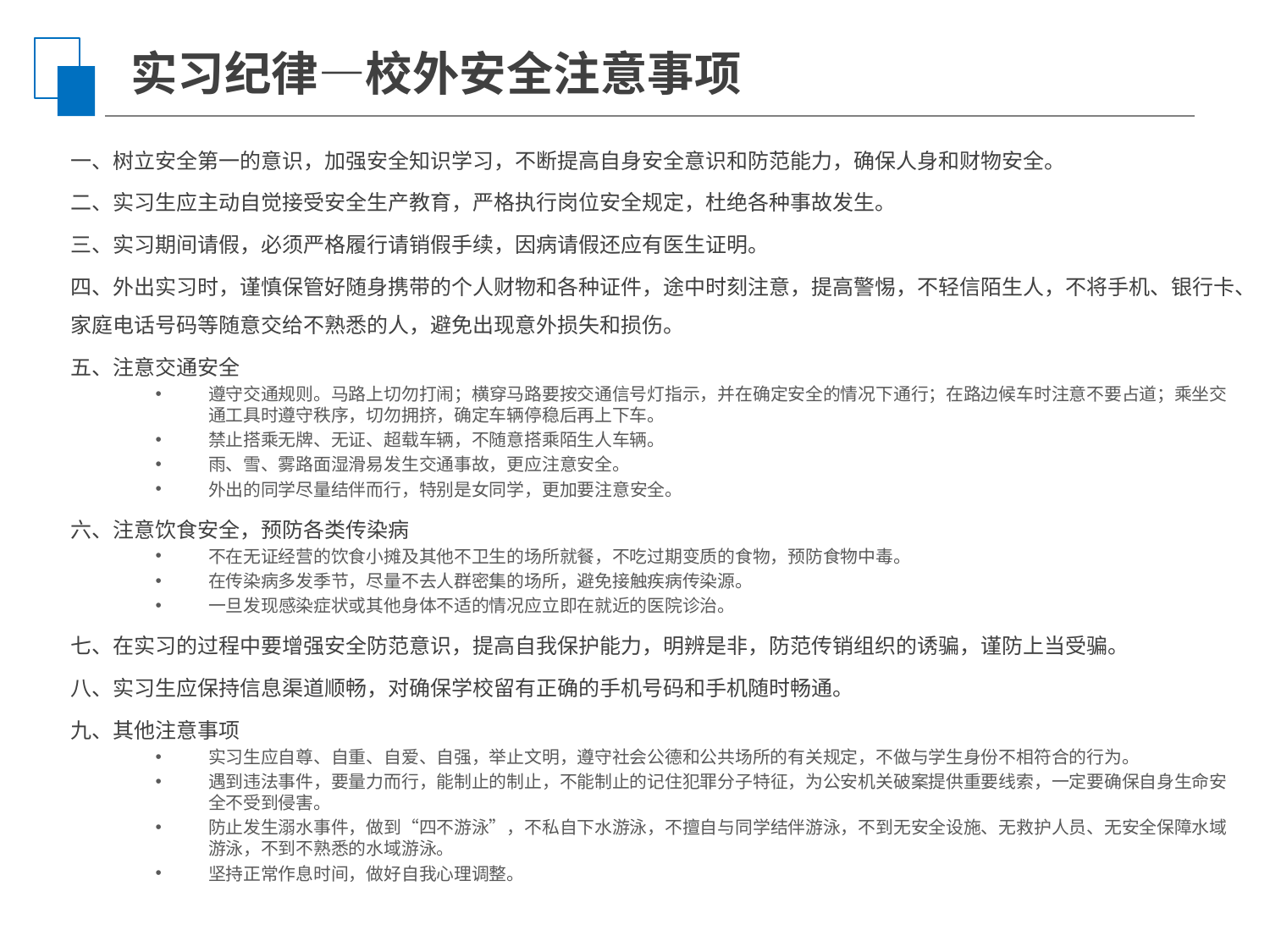

实习纪律—校外安全注意事项
一、树立安全第一的意识，加强安全知识学习，不断提高自身安全意识和防范能力，确保人身和财物安全。
二、实习生应主动自觉接受安全生产教育，严格执行岗位安全规定，杜绝各种事故发生。
三、实习期间请假，必须严格履行请销假手续，因病请假还应有医生证明。
四、外出实习时，谨慎保管好随身携带的个人财物和各种证件，途中时刻注意，提高警惕，不轻信陌生人，不将手机、银行卡、家庭电话号码等随意交给不熟悉的人，避免出现意外损失和损伤。
五、注意交通安全
遵守交通规则。马路上切勿打闹；横穿马路要按交通信号灯指示，并在确定安全的情况下通行；在路边候车时注意不要占道；乘坐交通工具时遵守秩序，切勿拥挤，确定车辆停稳后再上下车。
禁止搭乘无牌、无证、超载车辆，不随意搭乘陌生人车辆。
雨、雪、雾路面湿滑易发生交通事故，更应注意安全。
外出的同学尽量结伴而行，特别是女同学，更加要注意安全。
六、注意饮食安全，预防各类传染病
不在无证经营的饮食小摊及其他不卫生的场所就餐，不吃过期变质的食物，预防食物中毒。
在传染病多发季节，尽量不去人群密集的场所，避免接触疾病传染源。
一旦发现感染症状或其他身体不适的情况应立即在就近的医院诊治。
七、在实习的过程中要增强安全防范意识，提高自我保护能力，明辨是非，防范传销组织的诱骗，谨防上当受骗。
八、实习生应保持信息渠道顺畅，对确保学校留有正确的手机号码和手机随时畅通。
九、其他注意事项
实习生应自尊、自重、自爱、自强，举止文明，遵守社会公德和公共场所的有关规定，不做与学生身份不相符合的行为。
遇到违法事件，要量力而行，能制止的制止，不能制止的记住犯罪分子特征，为公安机关破案提供重要线索，一定要确保自身生命安全不受到侵害。
防止发生溺水事件，做到“四不游泳”，不私自下水游泳，不擅自与同学结伴游泳，不到无安全设施、无救护人员、无安全保障水域游泳，不到不熟悉的水域游泳。
坚持正常作息时间，做好自我心理调整。